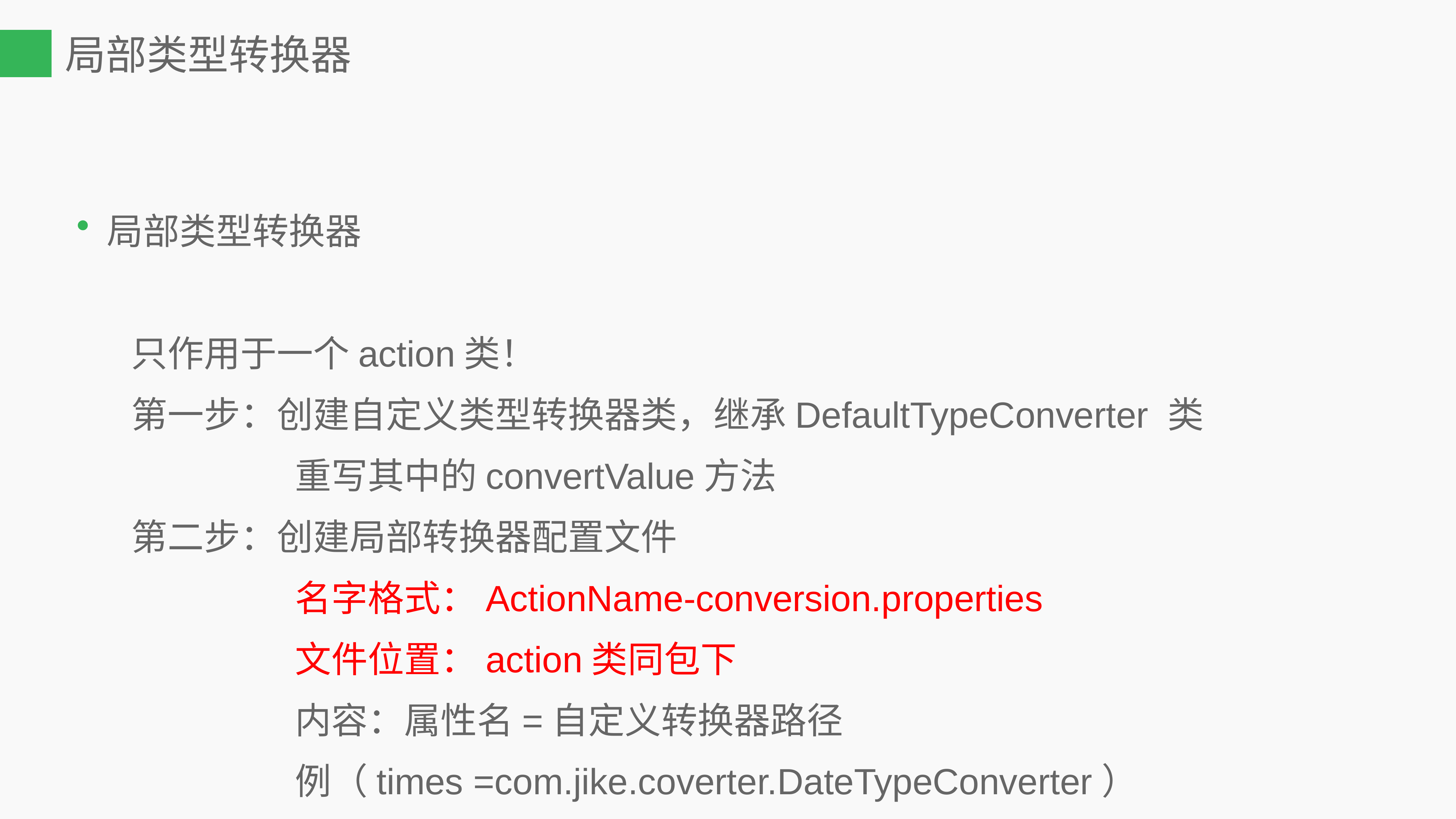

局部类型转换器

局部类型转换器

	只作用于一个action类！
	第一步：创建自定义类型转换器类，继承DefaultTypeConverter 类
				重写其中的convertValue方法
	第二步：创建局部转换器配置文件
				名字格式：ActionName-conversion.properties
				文件位置：action类同包下
				内容：属性名=自定义转换器路径
				例（times =com.jike.coverter.DateTypeConverter）